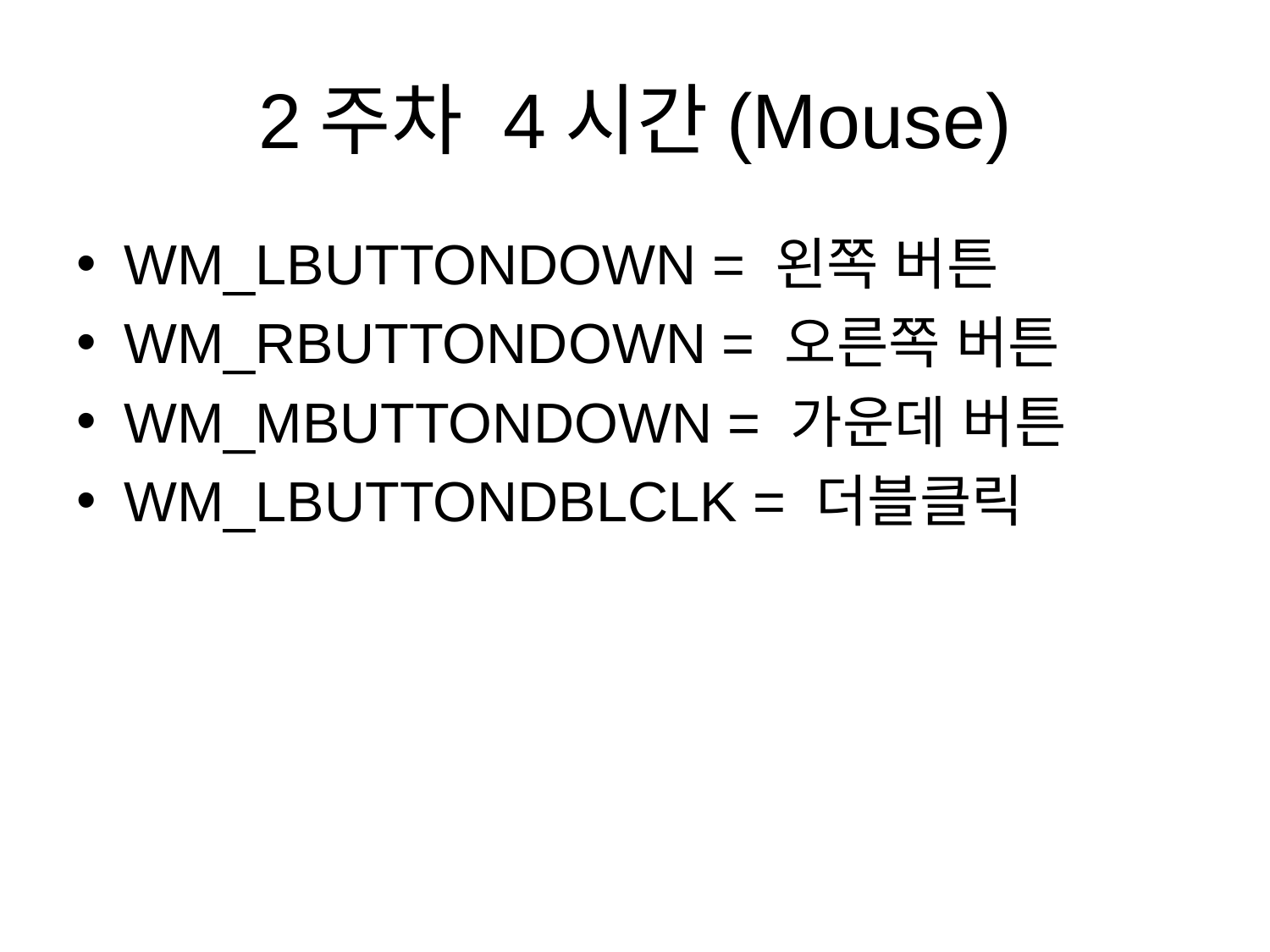

# 2주차 4시간(Mouse)
WM_LBUTTONDOWN = 왼쪽 버튼
WM_RBUTTONDOWN = 오른쪽 버튼
WM_MBUTTONDOWN = 가운데 버튼
WM_LBUTTONDBLCLK = 더블클릭